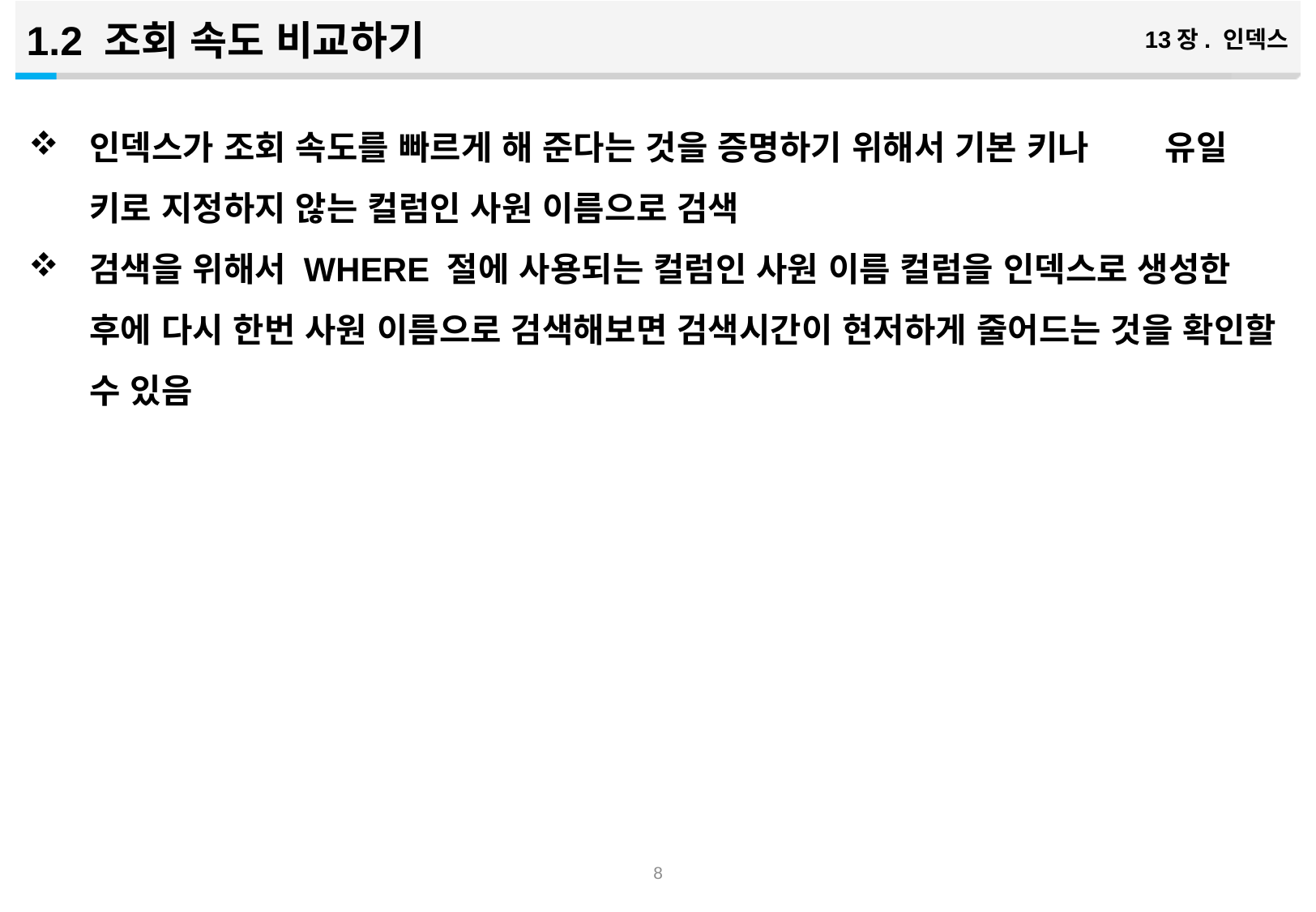

1.2 조회 속도 비교하기
13장. 인덱스
인덱스가 조회 속도를 빠르게 해 준다는 것을 증명하기 위해서 기본 키나        유일 키로 지정하지 않는 컬럼인 사원 이름으로 검색
검색을 위해서 WHERE 절에 사용되는 컬럼인 사원 이름 컬럼을 인덱스로 생성한 후에 다시 한번 사원 이름으로 검색해보면 검색시간이 현저하게 줄어드는 것을 확인할 수 있음
8